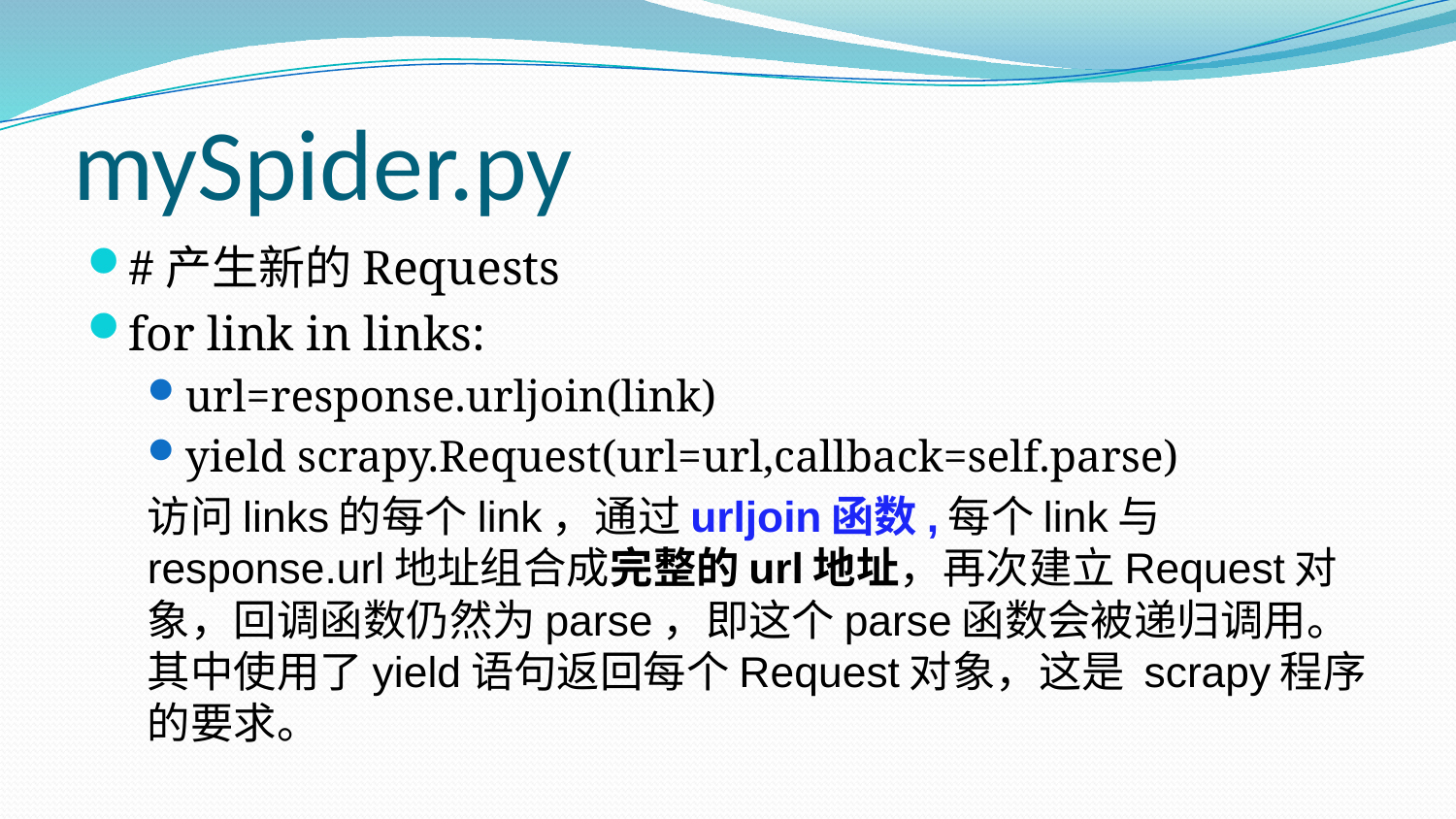

# mySpider.py
#产生新的Requests
for link in links:
url=response.urljoin(link)
yield scrapy.Request(url=url,callback=self.parse)
访问links的每个link，通过urljoin函数,每个link与response.url地址组合成完整的url地址，再次建立Request对象，回调函数仍然为parse，即这个parse函数会被递归调用。其中使用了yield语句返回每个Request对象，这是 scrapy程序的要求。